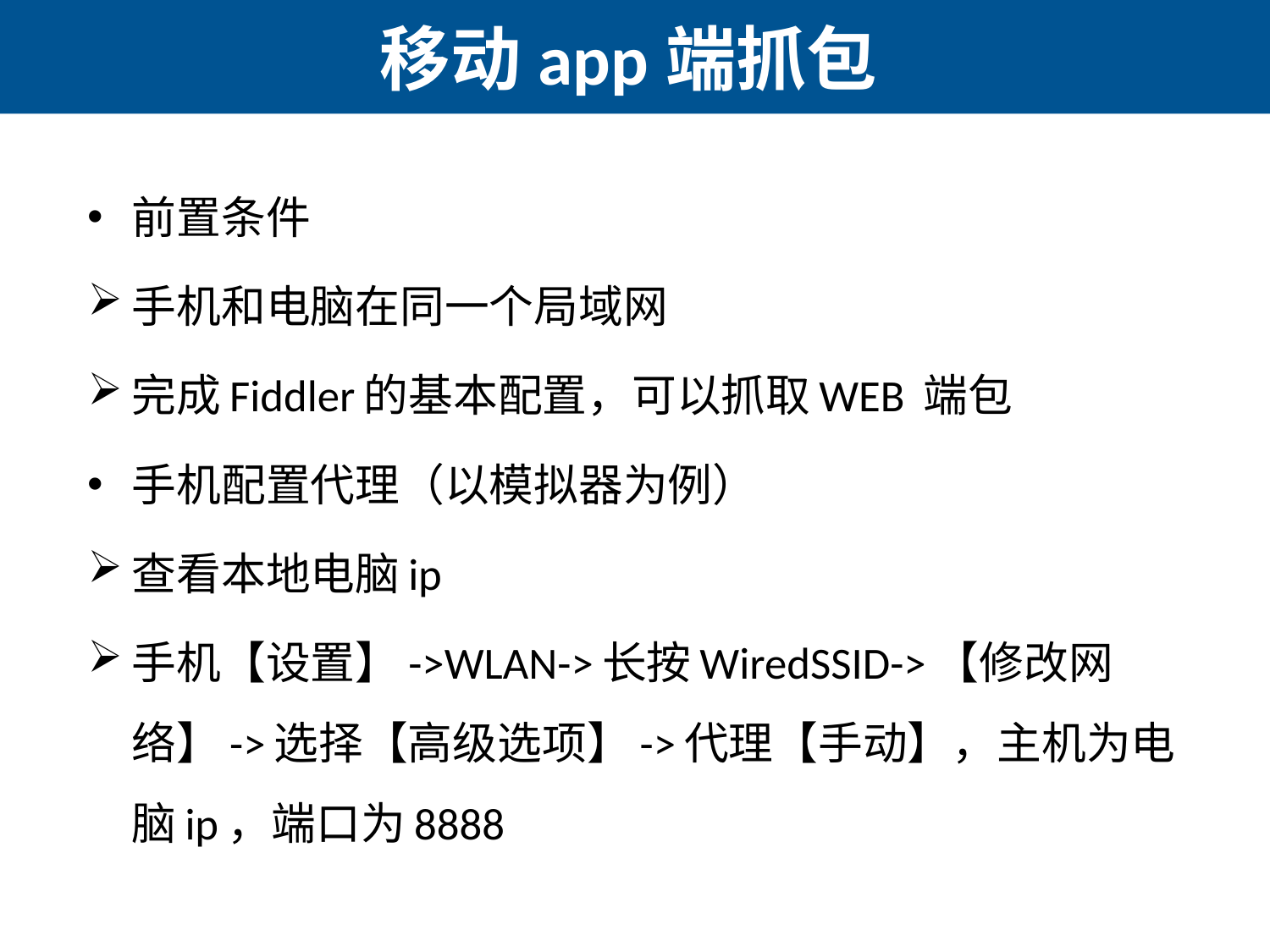

# 移动app端抓包
前置条件
手机和电脑在同一个局域网
完成Fiddler的基本配置，可以抓取WEB 端包
手机配置代理（以模拟器为例）
查看本地电脑ip
手机【设置】->WLAN->长按WiredSSID->【修改网络】->选择【高级选项】->代理【手动】，主机为电脑ip，端口为8888